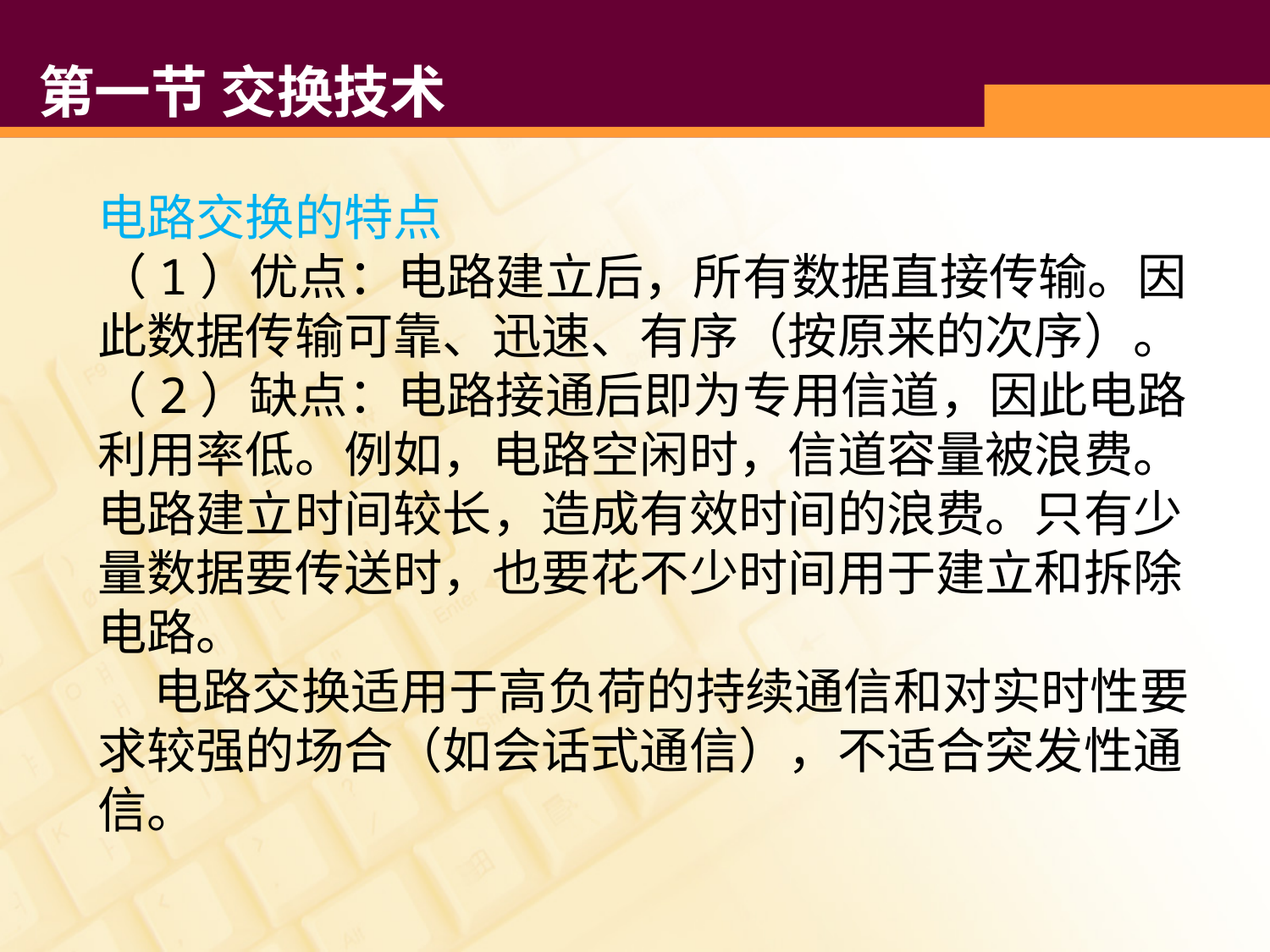

# 第一节 交换技术
电路交换的特点
（1）优点：电路建立后，所有数据直接传输。因此数据传输可靠、迅速、有序（按原来的次序）。
（2）缺点：电路接通后即为专用信道，因此电路利用率低。例如，电路空闲时，信道容量被浪费。电路建立时间较长，造成有效时间的浪费。只有少量数据要传送时，也要花不少时间用于建立和拆除电路。
    电路交换适用于高负荷的持续通信和对实时性要求较强的场合（如会话式通信），不适合突发性通信。